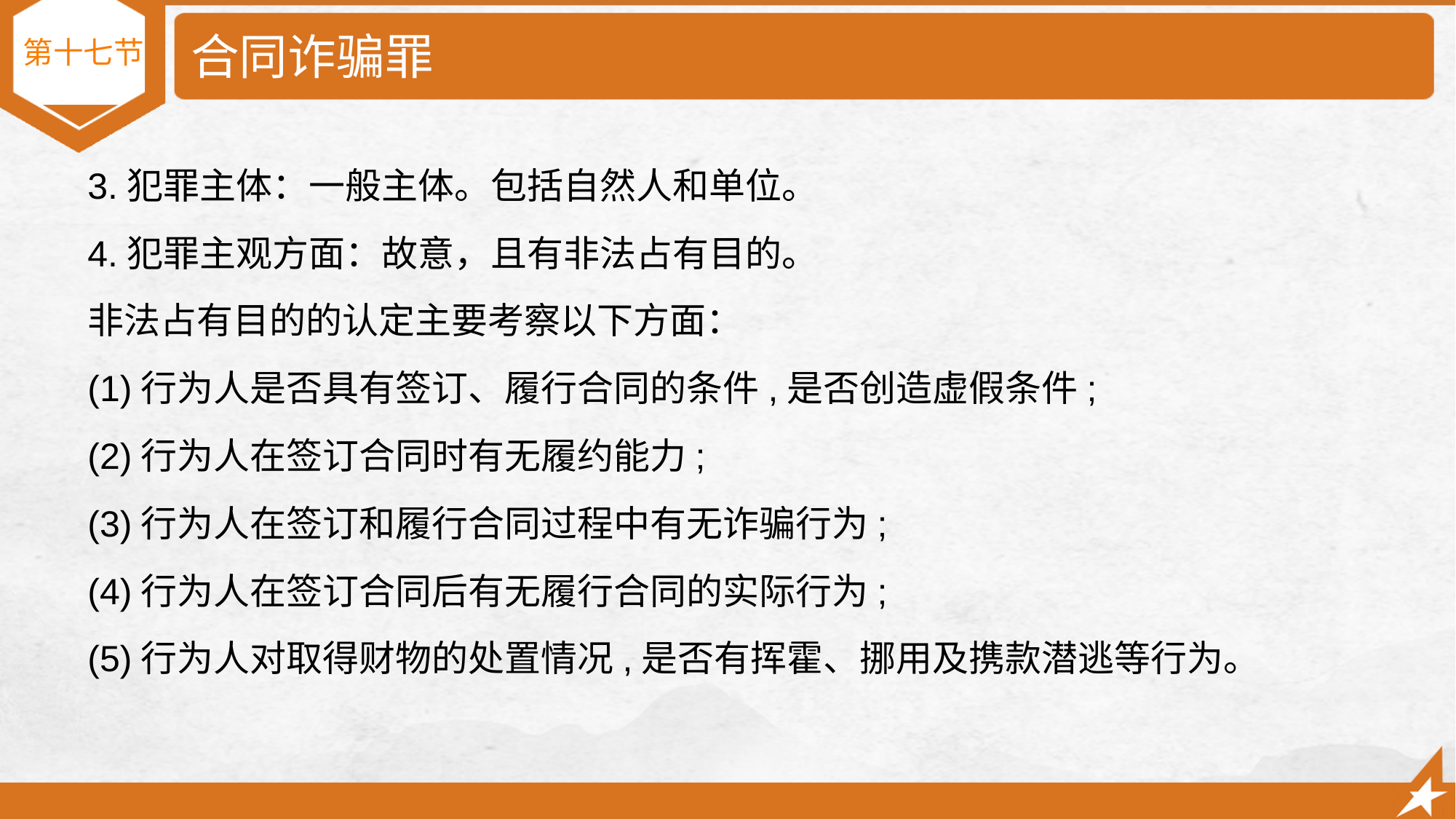

# 合同诈骗罪
 第十七节
3.犯罪主体：一般主体。包括自然人和单位。
4.犯罪主观方面：故意，且有非法占有目的。
非法占有目的的认定主要考察以下方面：
(1)行为人是否具有签订、履行合同的条件,是否创造虚假条件;
(2)行为人在签订合同时有无履约能力;
(3)行为人在签订和履行合同过程中有无诈骗行为;
(4)行为人在签订合同后有无履行合同的实际行为;
(5)行为人对取得财物的处置情况,是否有挥霍、挪用及携款潜逃等行为。